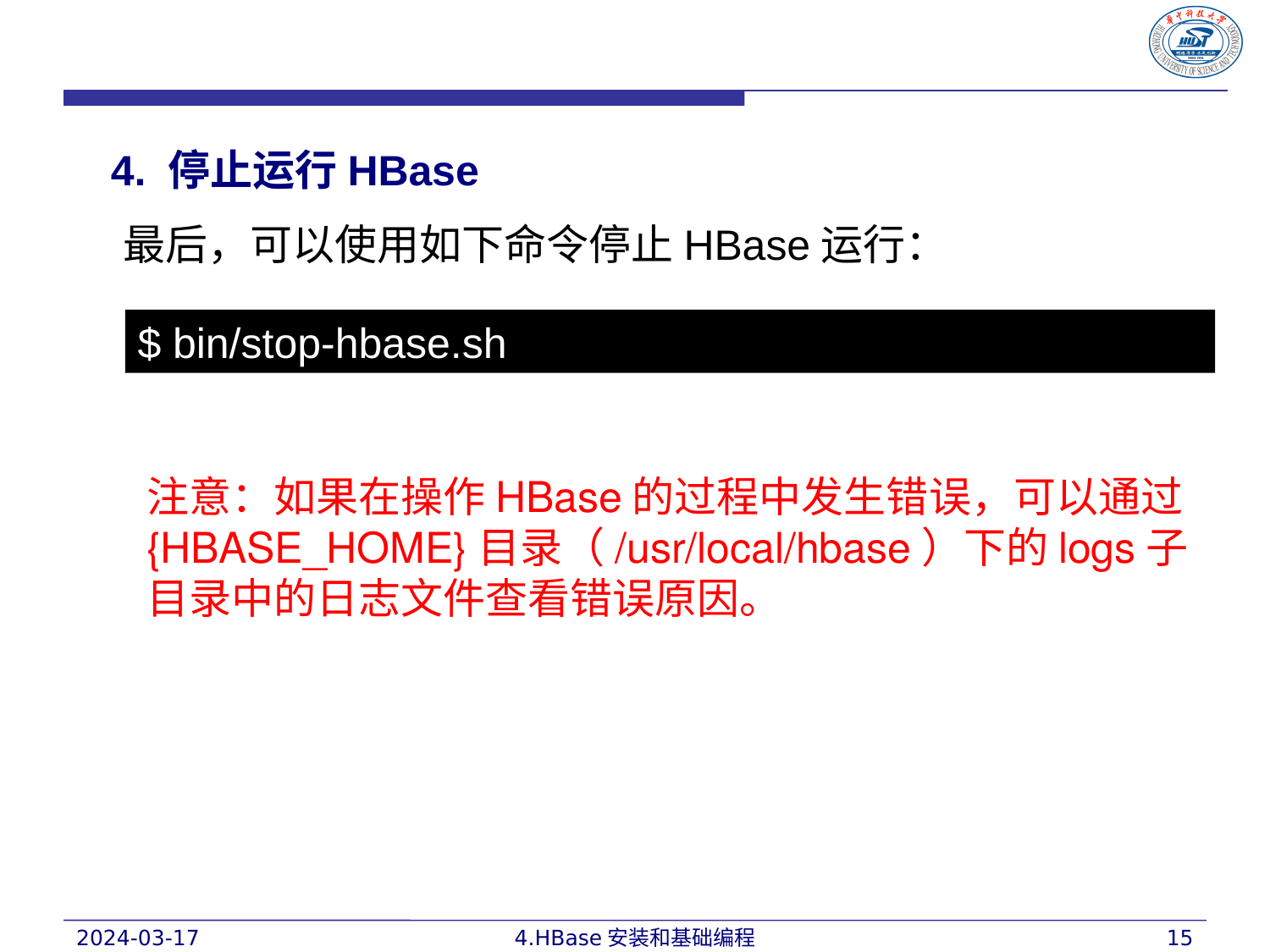

4. 停止运行HBase
最后，可以使用如下命令停止HBase运行：
$ bin/stop-hbase.sh
注意：如果在操作HBase的过程中发生错误，可以通过{HBASE_HOME}目录（/usr/local/hbase）下的logs子目录中的日志文件查看错误原因。
2024-03-17
4.HBase安装和基础编程
15